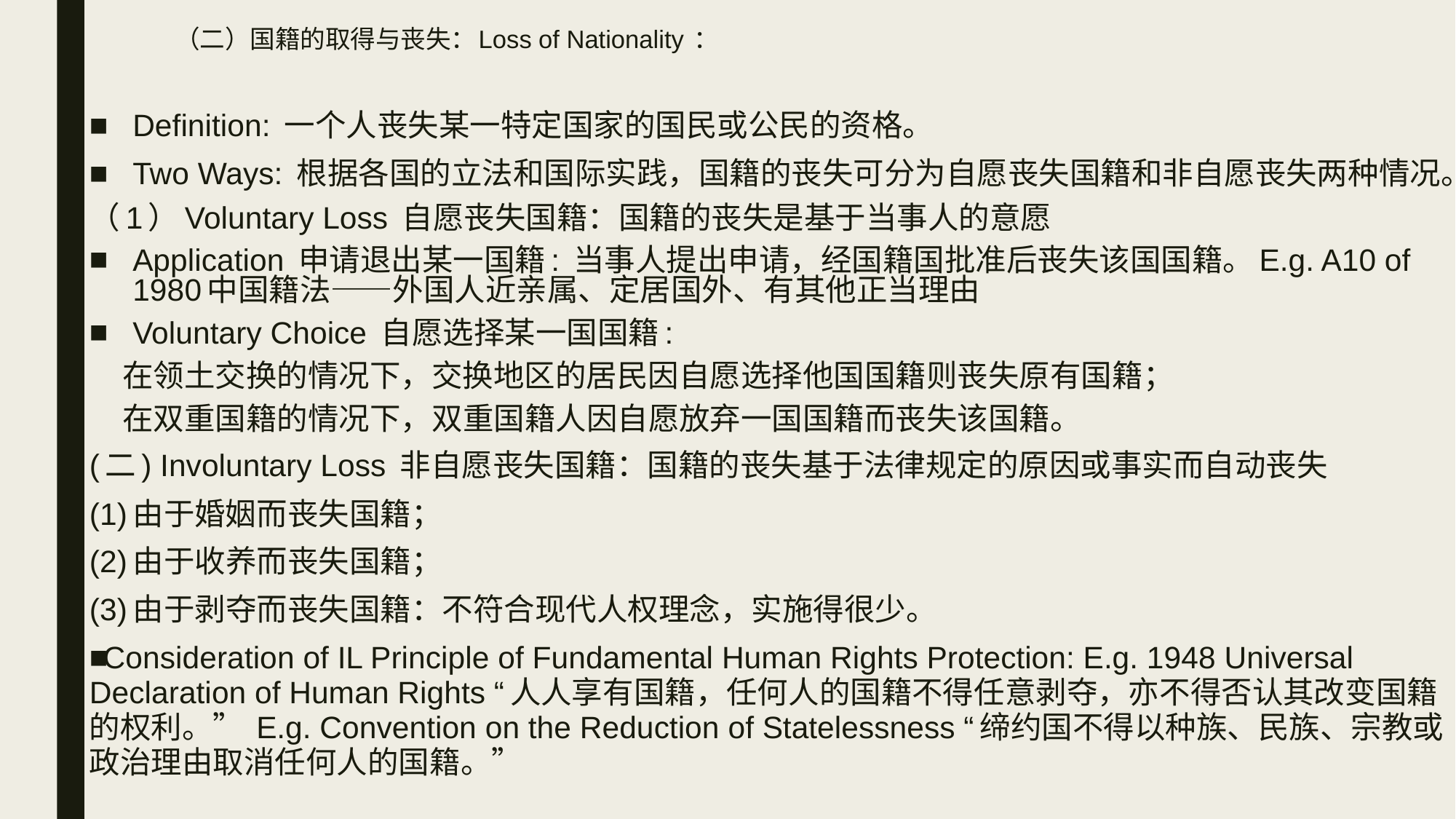

# （二）国籍的取得与丧失：Loss of Nationality ：
Definition: 一个人丧失某一特定国家的国民或公民的资格。
Two Ways: 根据各国的立法和国际实践，国籍的丧失可分为自愿丧失国籍和非自愿丧失两种情况。
（1）Voluntary Loss 自愿丧失国籍：国籍的丧失是基于当事人的意愿
Application 申请退出某一国籍: 当事人提出申请，经国籍国批准后丧失该国国籍。E.g. A10 of 1980中国籍法——外国人近亲属、定居国外、有其他正当理由
Voluntary Choice 自愿选择某一国国籍:
    在领土交换的情况下，交换地区的居民因自愿选择他国国籍则丧失原有国籍；
    在双重国籍的情况下，双重国籍人因自愿放弃一国国籍而丧失该国籍。
(二) Involuntary Loss 非自愿丧失国籍：国籍的丧失基于法律规定的原因或事实而自动丧失
(1)由于婚姻而丧失国籍；
(2)由于收养而丧失国籍；
(3)由于剥夺而丧失国籍：不符合现代人权理念，实施得很少。
Consideration of IL Principle of Fundamental Human Rights Protection: E.g. 1948 Universal Declaration of Human Rights “人人享有国籍，任何人的国籍不得任意剥夺，亦不得否认其改变国籍的权利。” E.g. Convention on the Reduction of Statelessness “缔约国不得以种族、民族、宗教或政治理由取消任何人的国籍。”